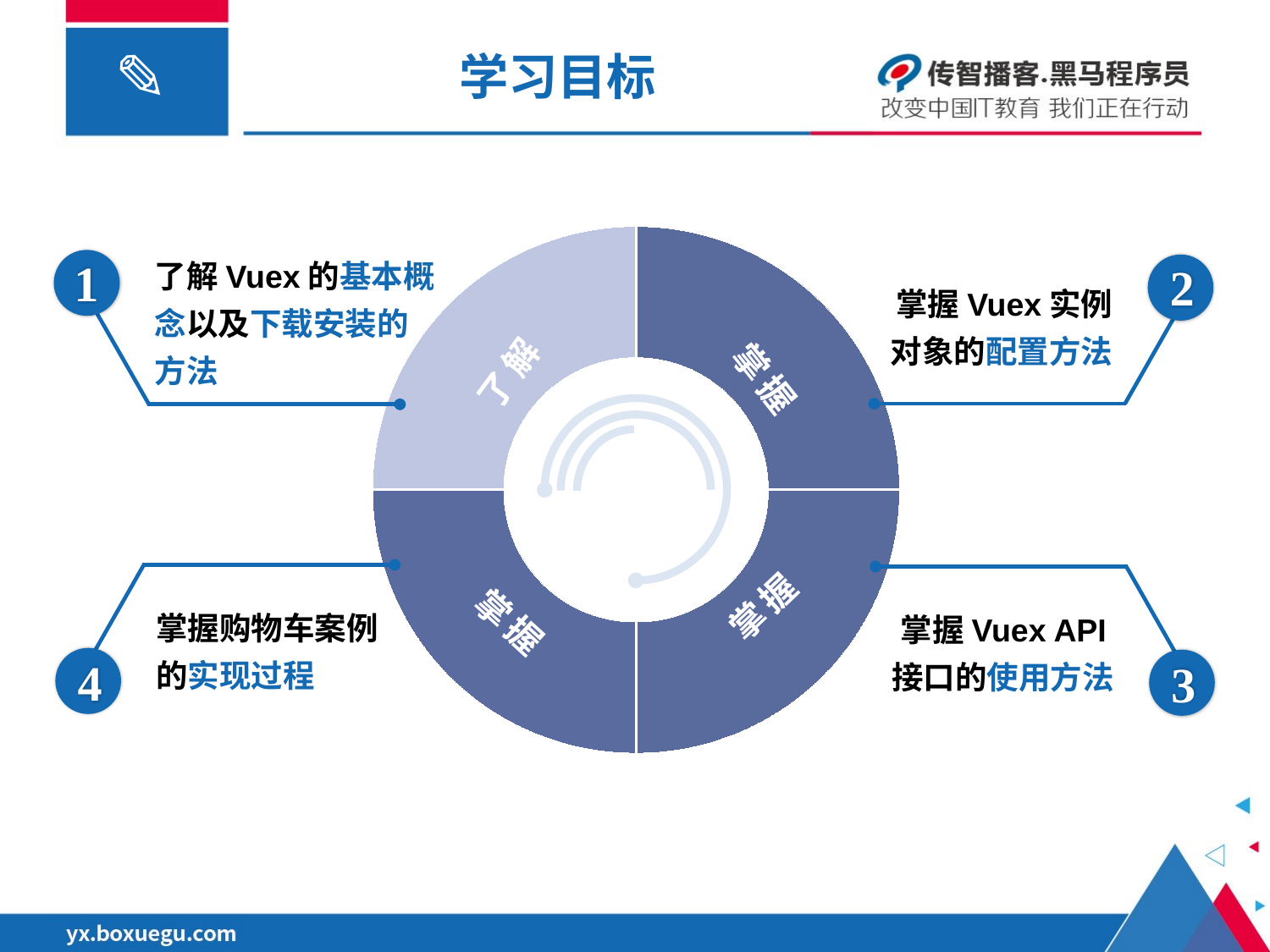

# 学习目标

### Chart

| Category | 销售额 |
|---|---|
| 熟悉知识 | 2.0 |
| 熟悉知识 | 2.0 |
| 熟悉知识 | 2.0 |
| 熟悉知识 | 2.0 |
了解
掌握

掌握
了解Vuex的基本概念以及下载安装的方法
1

2

掌握Vuex实例对象的配置方法
4

掌握购物车案例的实现过程
3

掌握Vuex API接口的使用方法